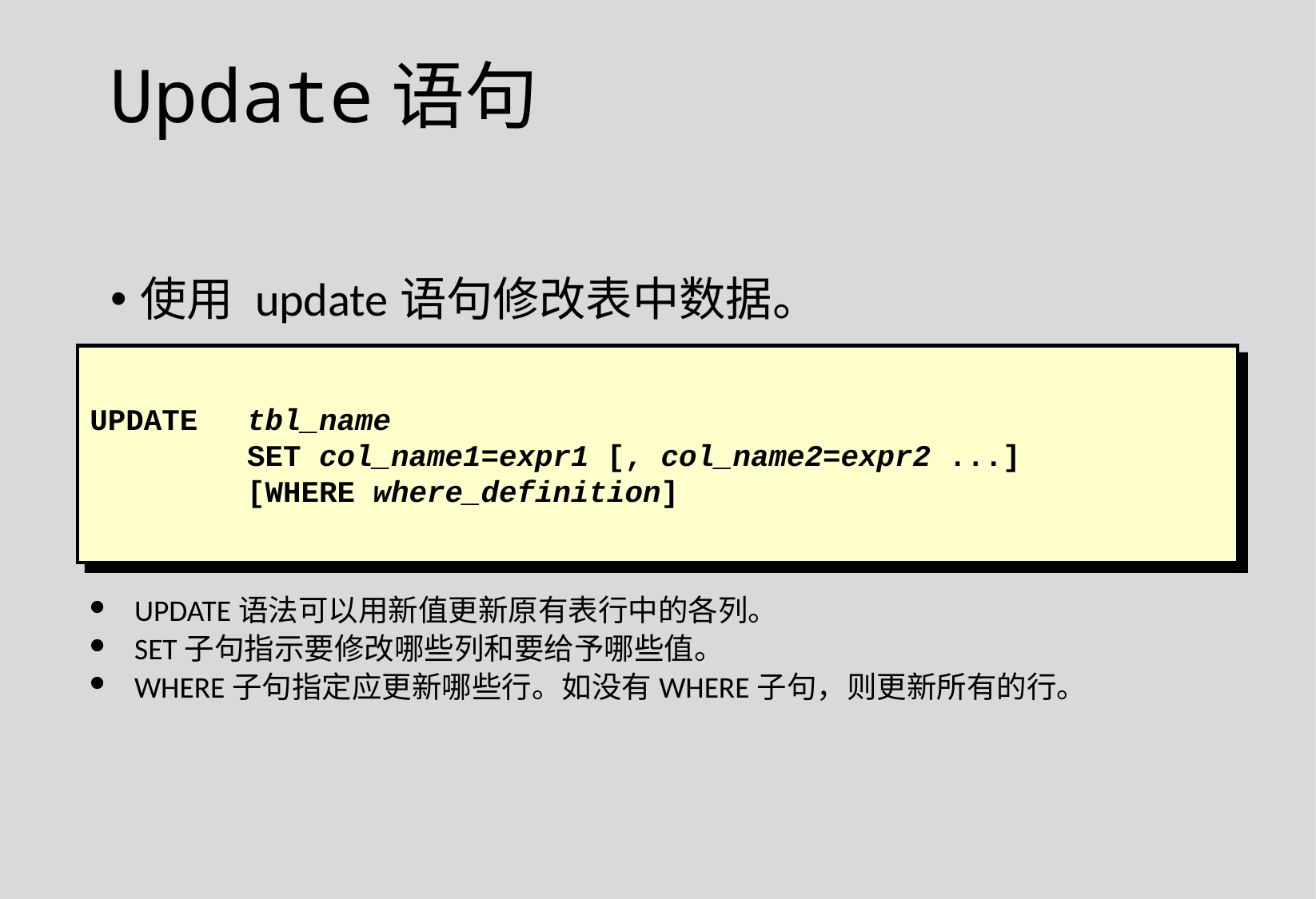

Update语句
使用 update语句修改表中数据。
UPDATE 	tbl_name
	SET col_name1=expr1 [, col_name2=expr2 ...]
	[WHERE where_definition]
UPDATE语法可以用新值更新原有表行中的各列。
SET子句指示要修改哪些列和要给予哪些值。
WHERE子句指定应更新哪些行。如没有WHERE子句，则更新所有的行。